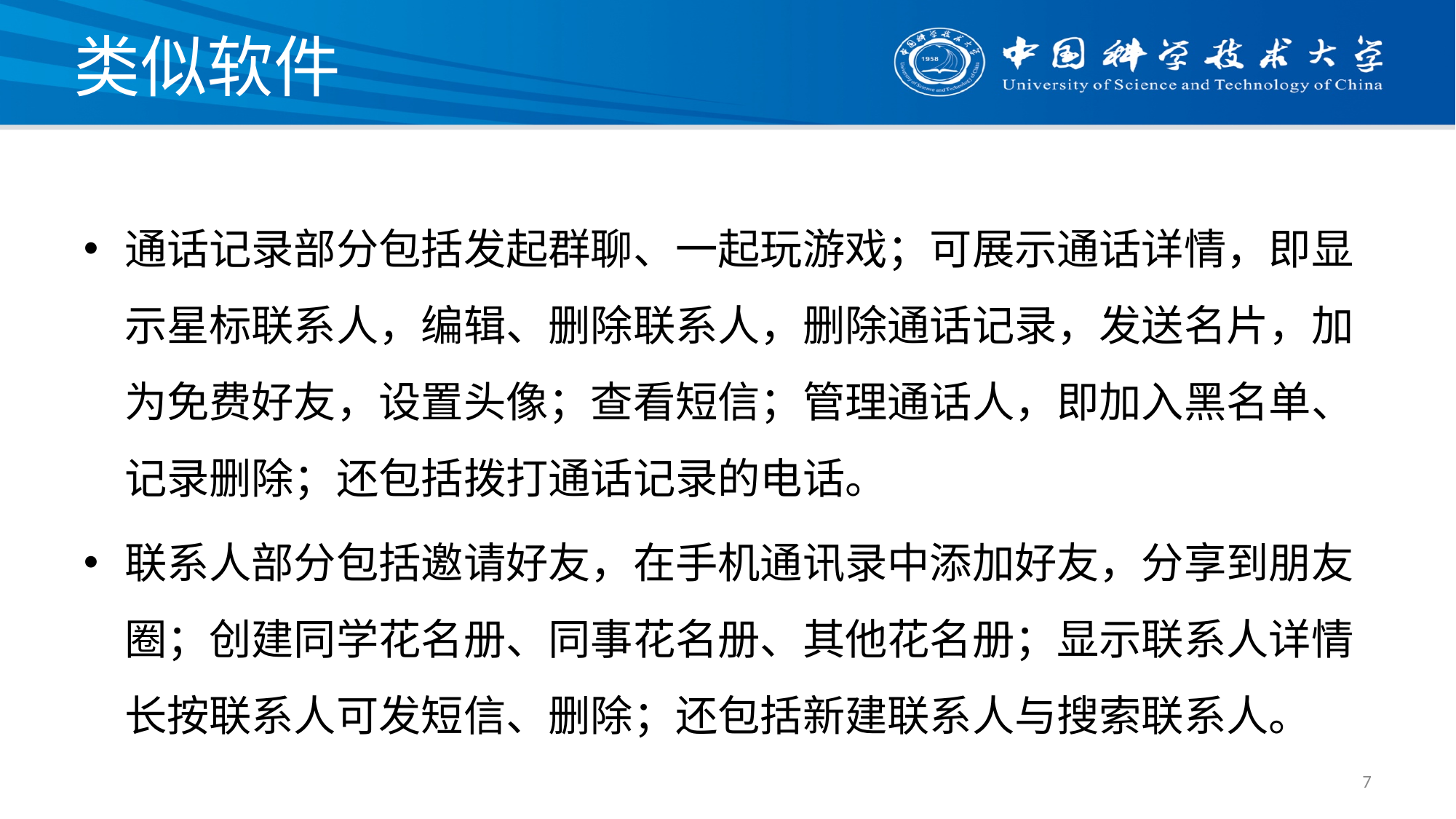

# 类似软件
通话记录部分包括发起群聊、一起玩游戏；可展示通话详情，即显示星标联系人，编辑、删除联系人，删除通话记录，发送名片，加为免费好友，设置头像；查看短信；管理通话人，即加入黑名单、记录删除；还包括拨打通话记录的电话。
联系人部分包括邀请好友，在手机通讯录中添加好友，分享到朋友圈；创建同学花名册、同事花名册、其他花名册；显示联系人详情长按联系人可发短信、删除；还包括新建联系人与搜索联系人。
7